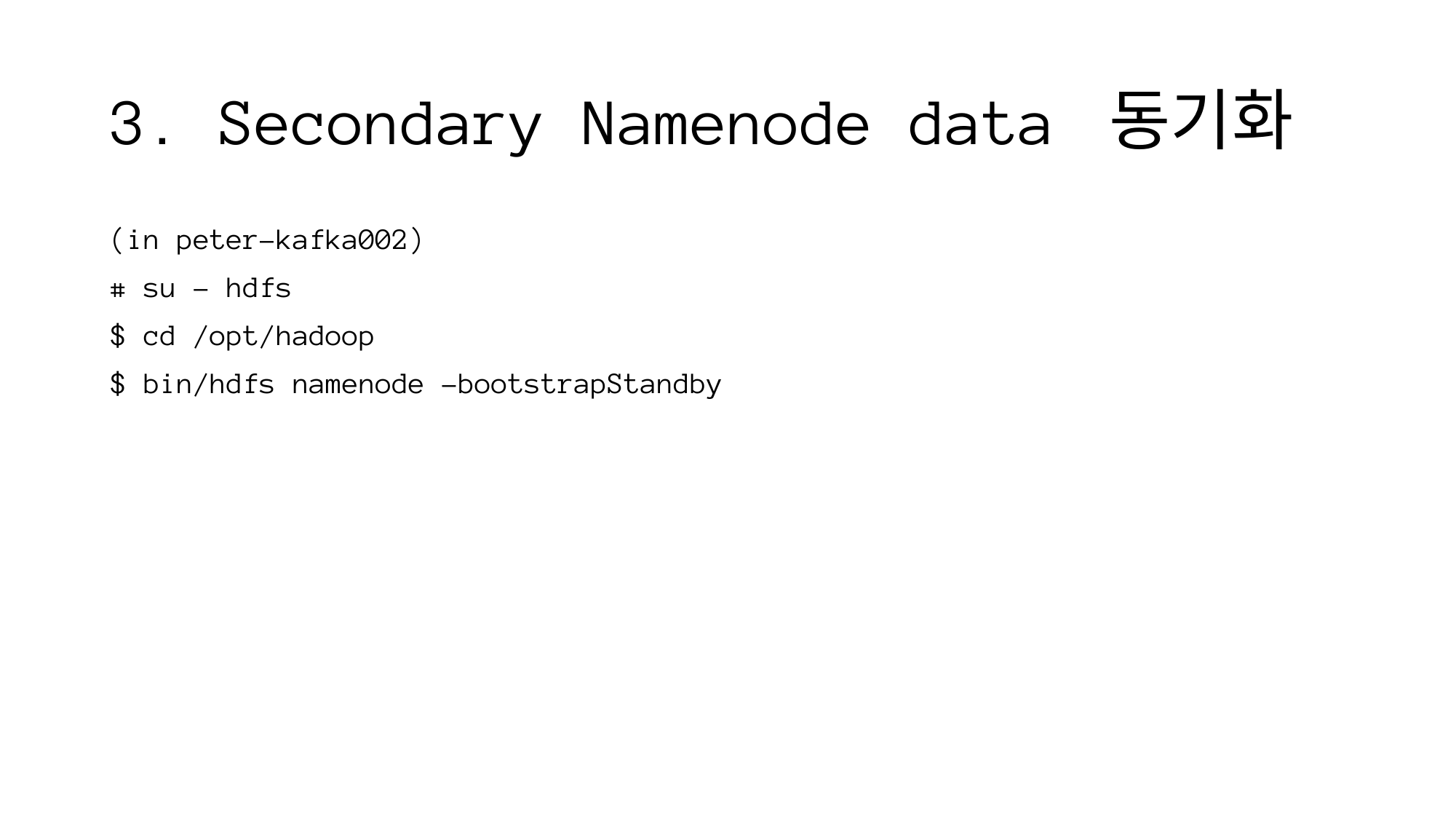

# 3. Secondary Namenode data 동기화
(in peter-kafka002)
# su - hdfs
$ cd /opt/hadoop
$ bin/hdfs namenode -bootstrapStandby